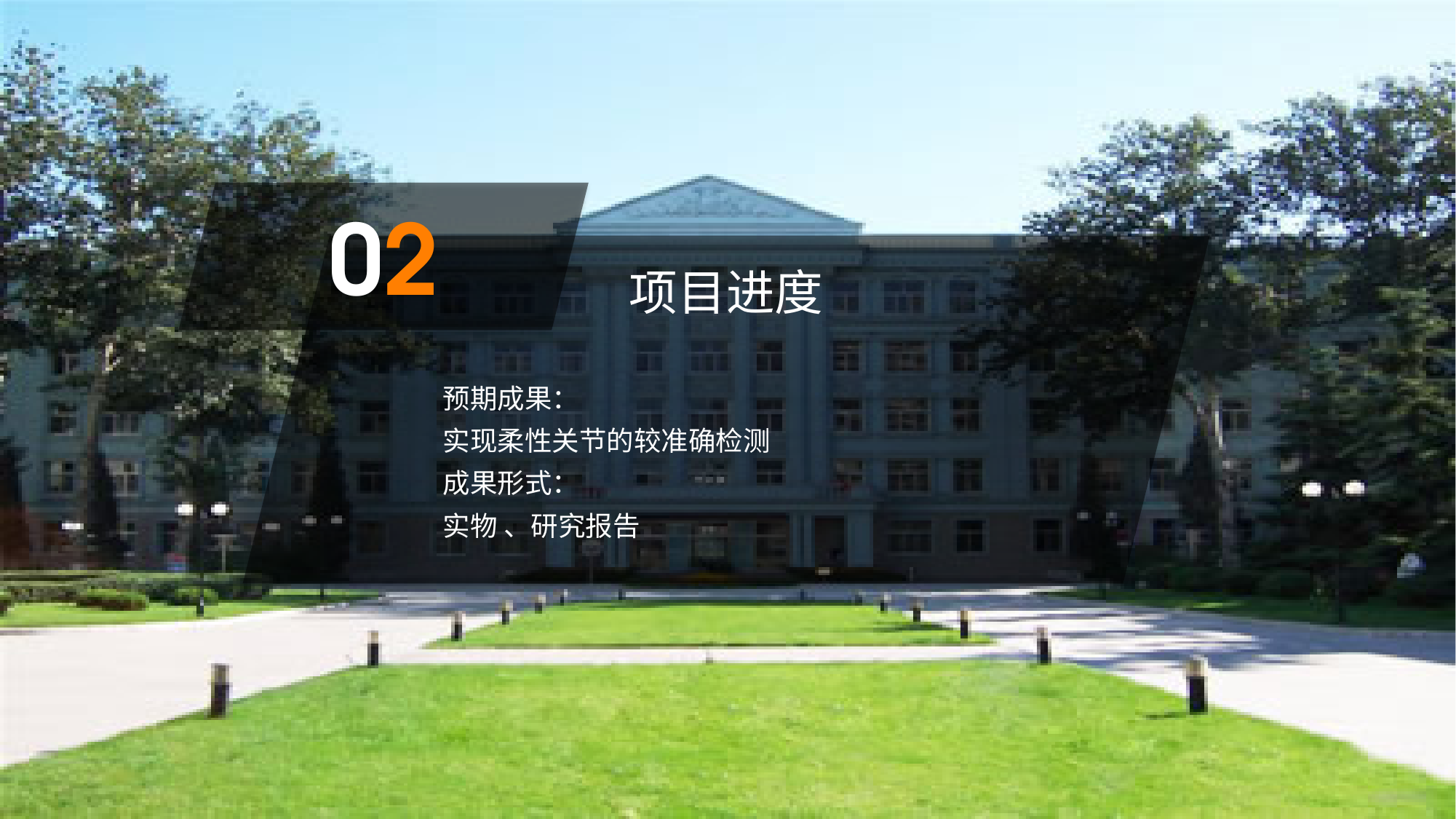

02

项目进度
预期成果：
实现柔性关节的较准确检测
成果形式：
实物 、研究报告